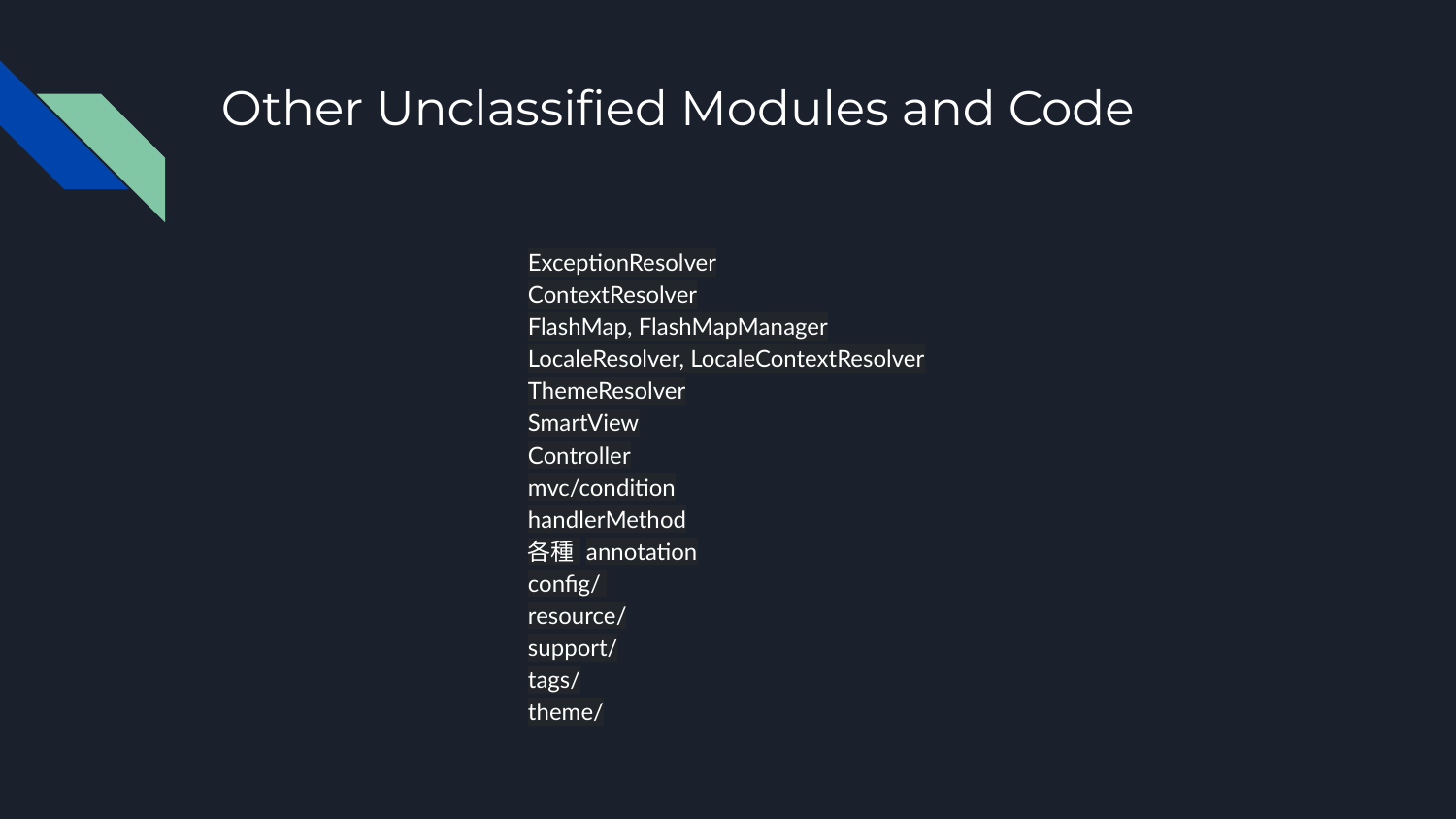

# Other Unclassified Modules and Code
ExceptionResolver
ContextResolver
FlashMap, FlashMapManager
LocaleResolver, LocaleContextResolver
ThemeResolver
SmartView
Controller
mvc/condition
handlerMethod
各種 annotation
config/
resource/
support/
tags/
theme/